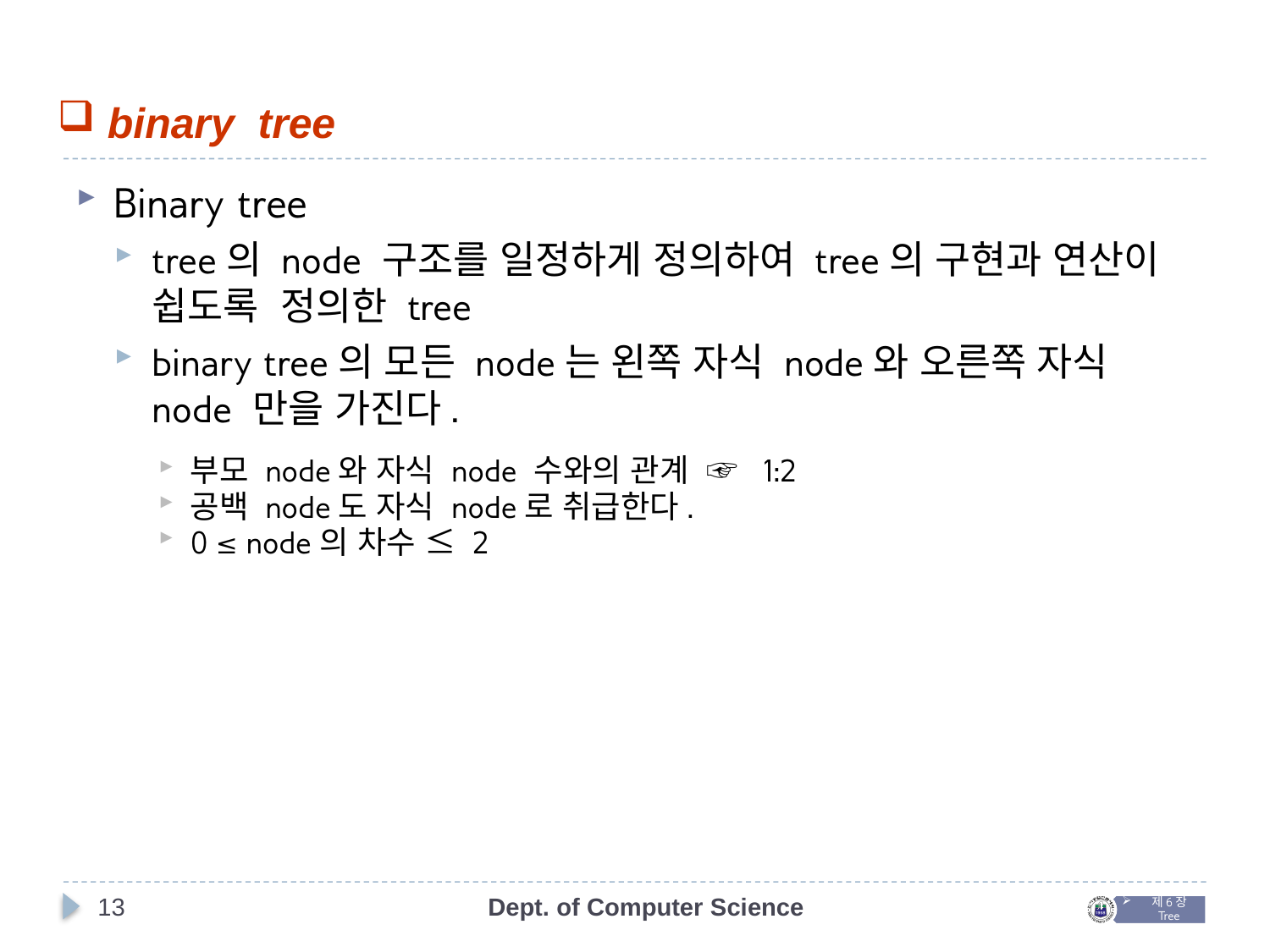

binary  tree
Binary tree
tree의 node 구조를 일정하게 정의하여 tree의 구현과 연산이 쉽도록  정의한 tree
binary tree의 모든 node는 왼쪽 자식 node와 오른쪽 자식 node 만을 가진다.
부모 node와 자식 node 수와의 관계  ☞  1:2
공백 node도 자식 node로 취급한다.
0 ≤ node의 차수 ≤ 2
13
Dept. of Computer Science